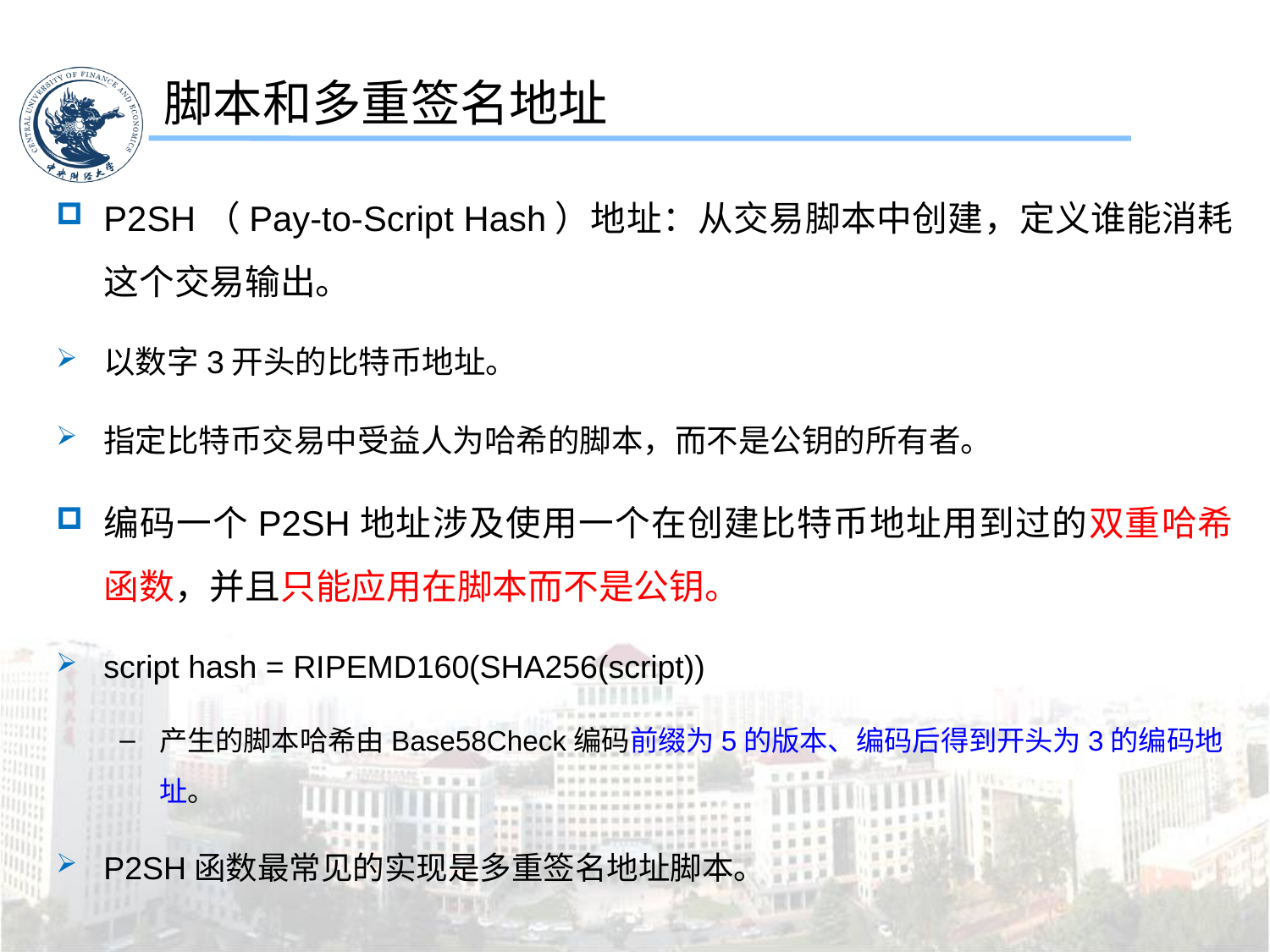

脚本和多重签名地址
P2SH（Pay-to-Script Hash）地址：从交易脚本中创建，定义谁能消耗这个交易输出。
以数字3开头的比特币地址。
指定比特币交易中受益人为哈希的脚本，而不是公钥的所有者。
编码一个P2SH地址涉及使用一个在创建比特币地址用到过的双重哈希函数，并且只能应用在脚本而不是公钥。
script hash = RIPEMD160(SHA256(script))
产生的脚本哈希由Base58Check编码前缀为5的版本、编码后得到开头为3的编码地址。
P2SH函数最常见的实现是多重签名地址脚本。